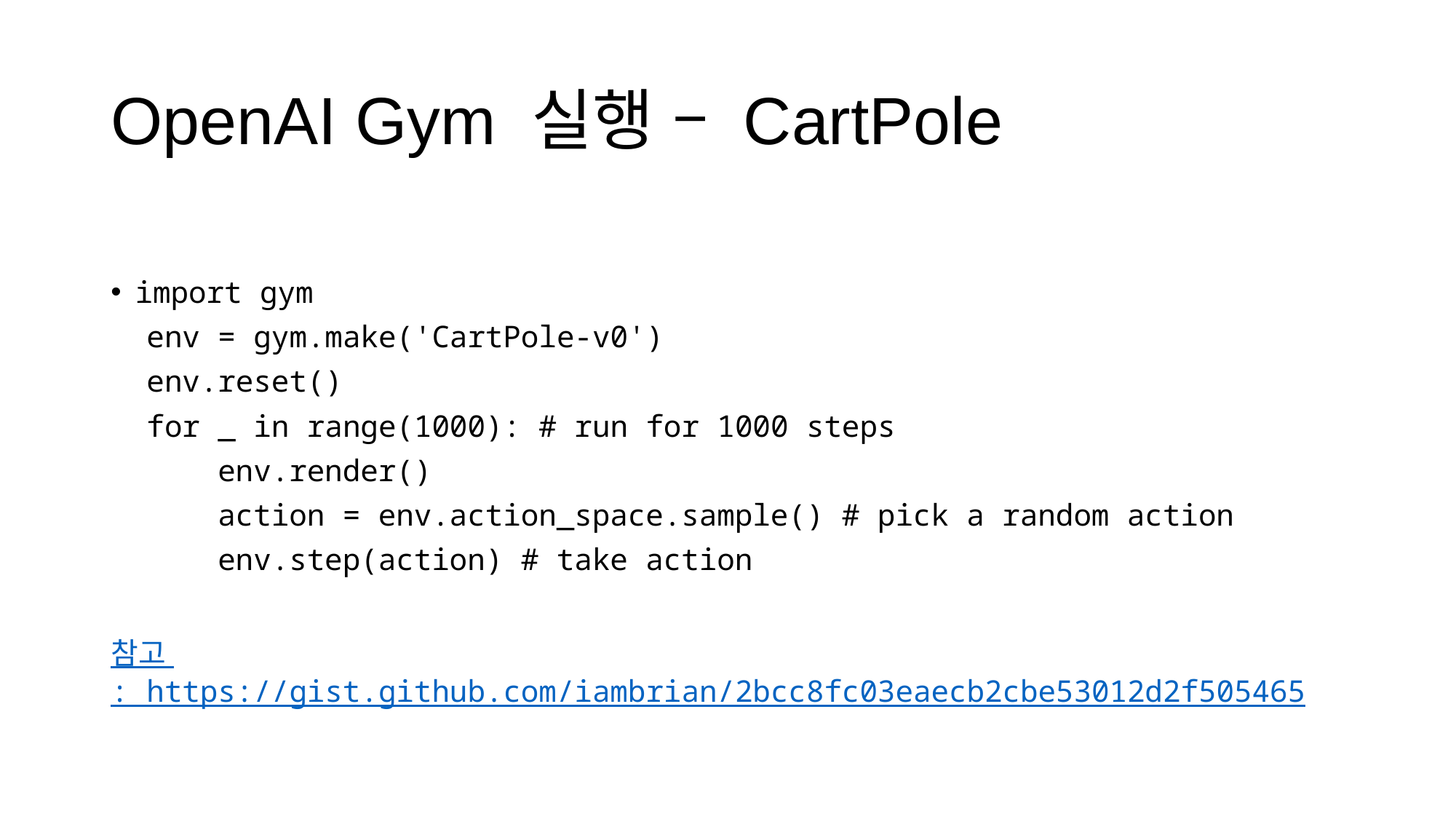

# OpenAI Gym 실행 – CartPole

import gym
  env = gym.make('CartPole-v0')
  env.reset()
  for _ in range(1000): # run for 1000 steps
      env.render()
      action = env.action_space.sample() # pick a random action
      env.step(action) # take action

참고 : https://gist.github.com/iambrian/2bcc8fc03eaecb2cbe53012d2f505465